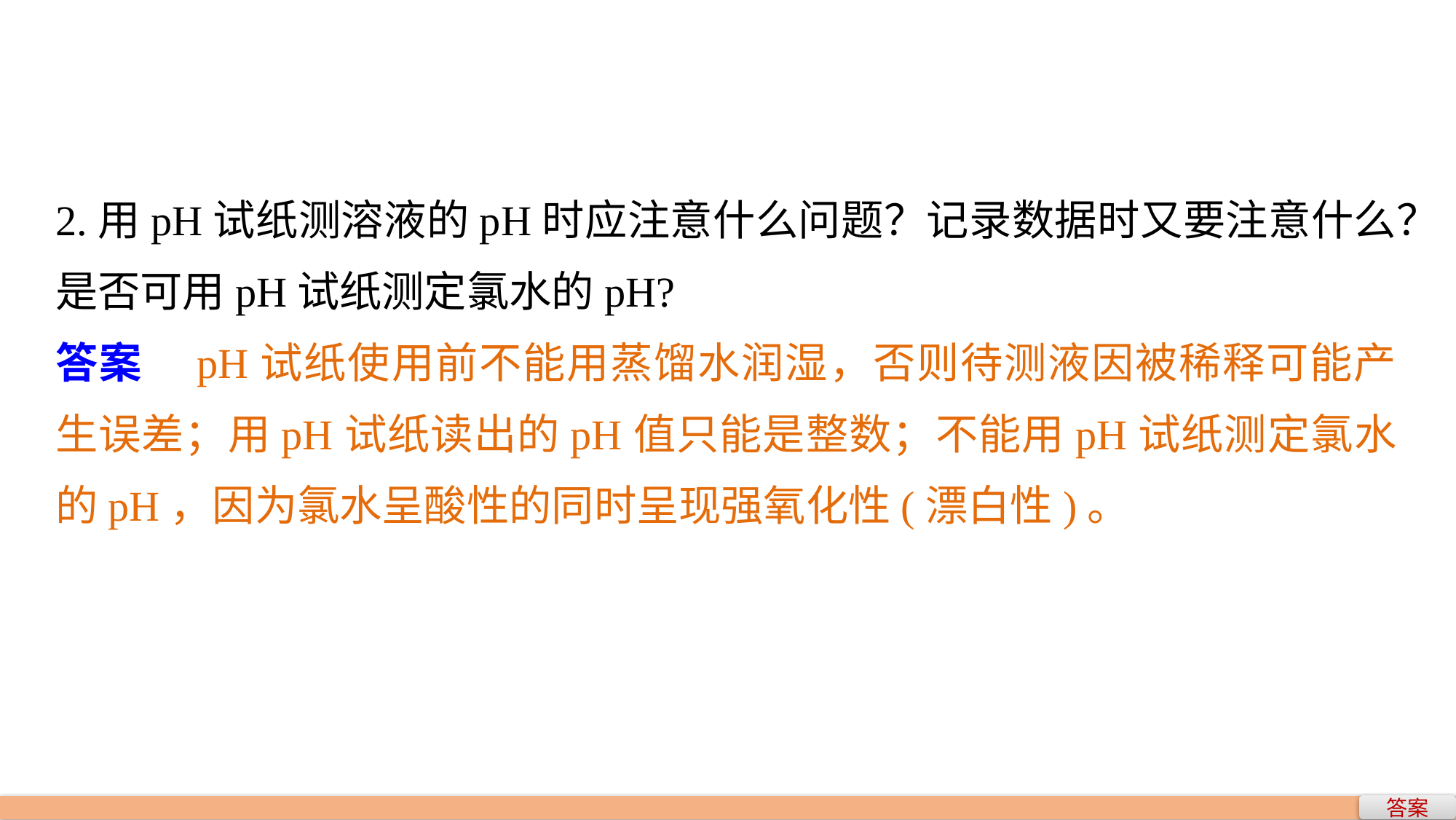

2.用pH试纸测溶液的pH时应注意什么问题？记录数据时又要注意什么？是否可用pH试纸测定氯水的pH?
答案　pH试纸使用前不能用蒸馏水润湿，否则待测液因被稀释可能产生误差；用pH试纸读出的pH值只能是整数；不能用pH试纸测定氯水的pH，因为氯水呈酸性的同时呈现强氧化性(漂白性)。
答案